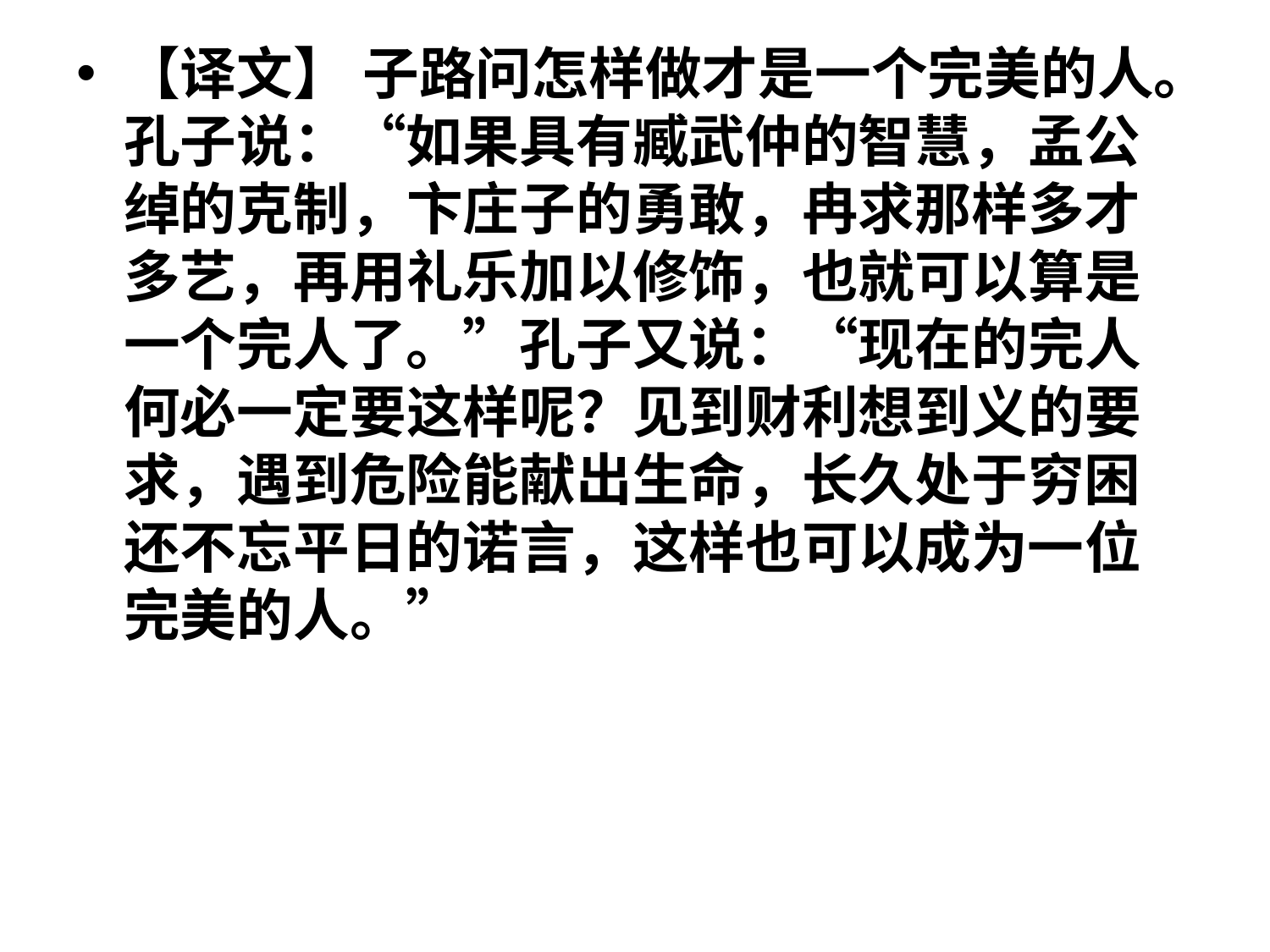

# 【译文】 子路问怎样做才是一个完美的人。孔子说：“如果具有臧武仲的智慧，孟公绰的克制，卞庄子的勇敢，冉求那样多才多艺，再用礼乐加以修饰，也就可以算是一个完人了。”孔子又说：“现在的完人何必一定要这样呢？见到财利想到义的要求，遇到危险能献出生命，长久处于穷困还不忘平日的诺言，这样也可以成为一位完美的人。”